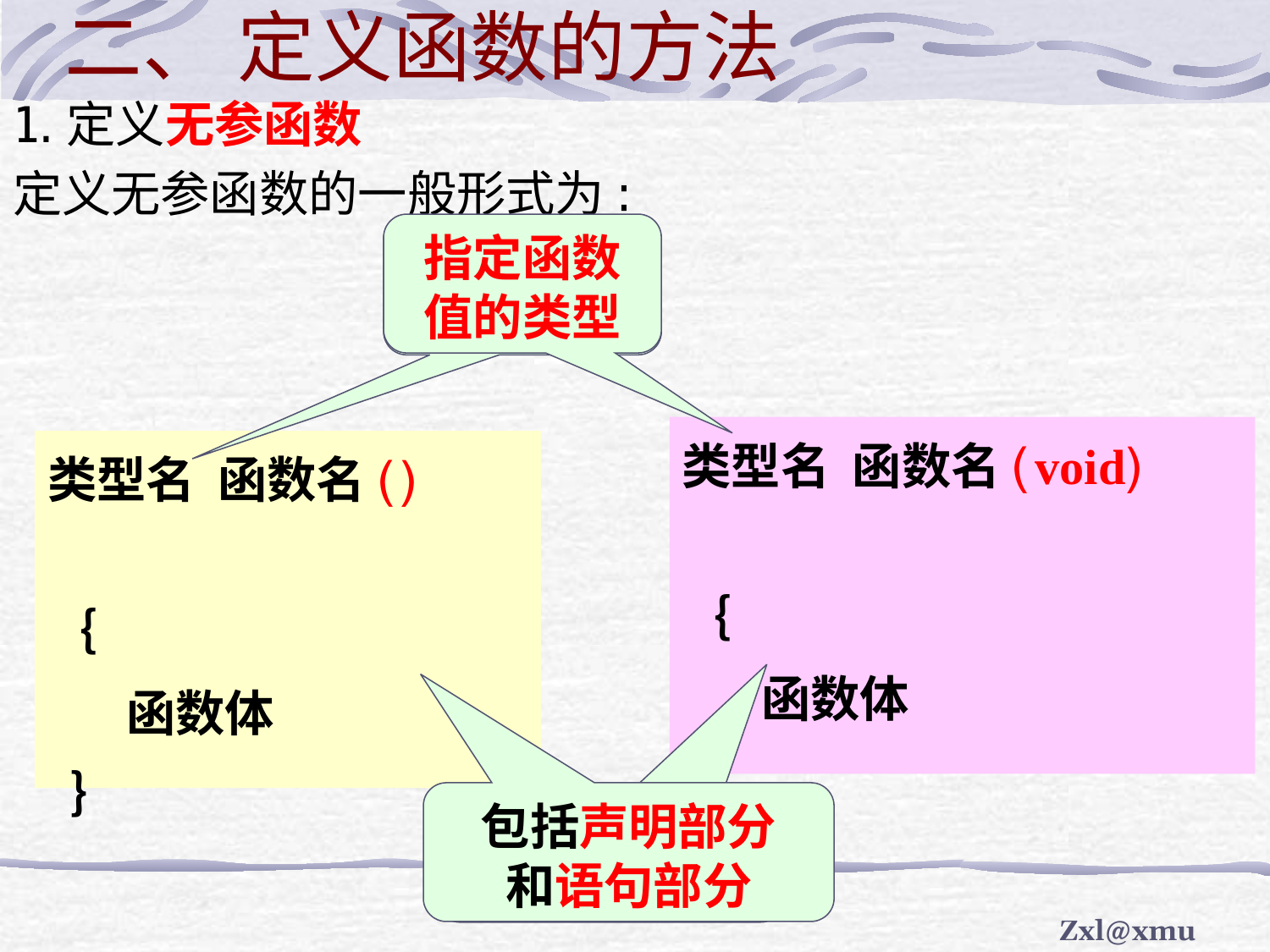

# 二、 定义函数的方法
1.定义无参函数
定义无参函数的一般形式为:
指定函数值的类型
指定函数值的类型
类型名  函数名(void)
｛
      函数体
 ｝

类型名  函数名()
｛
      函数体
 ｝

包括声明部分
和语句部分
包括声明部分和语句部分